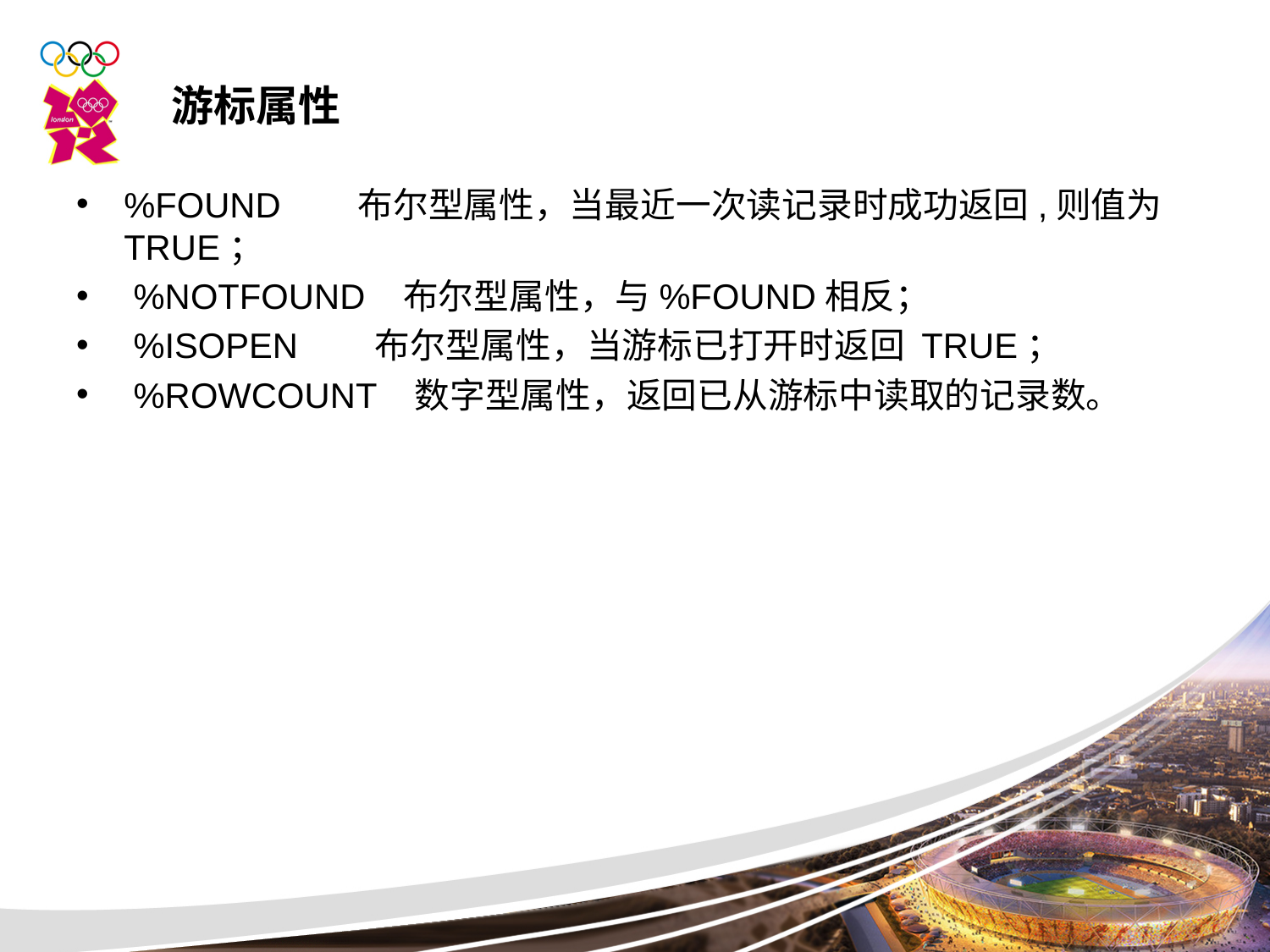

游标属性
%FOUND       布尔型属性，当最近一次读记录时成功返回,则值为TRUE；
 %NOTFOUND   布尔型属性，与%FOUND相反；
 %ISOPEN       布尔型属性，当游标已打开时返回 TRUE；
 %ROWCOUNT   数字型属性，返回已从游标中读取的记录数。